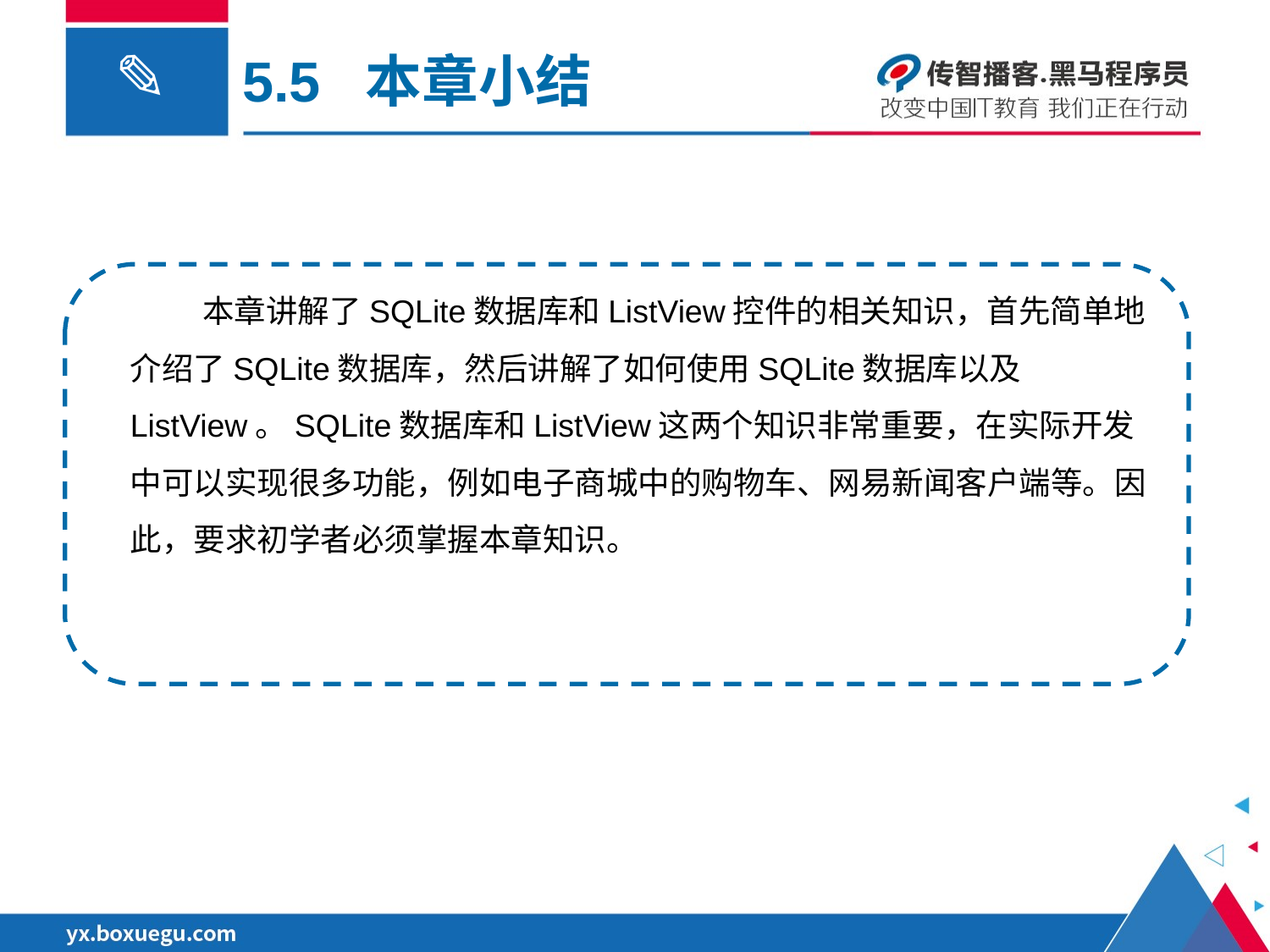

5.5  本章小结

         本章讲解了SQLite数据库和ListView控件的相关知识，首先简单地介绍了SQLite数据库，然后讲解了如何使用SQLite数据库以及ListView。SQLite数据库和ListView这两个知识非常重要，在实际开发中可以实现很多功能，例如电子商城中的购物车、网易新闻客户端等。因此，要求初学者必须掌握本章知识。